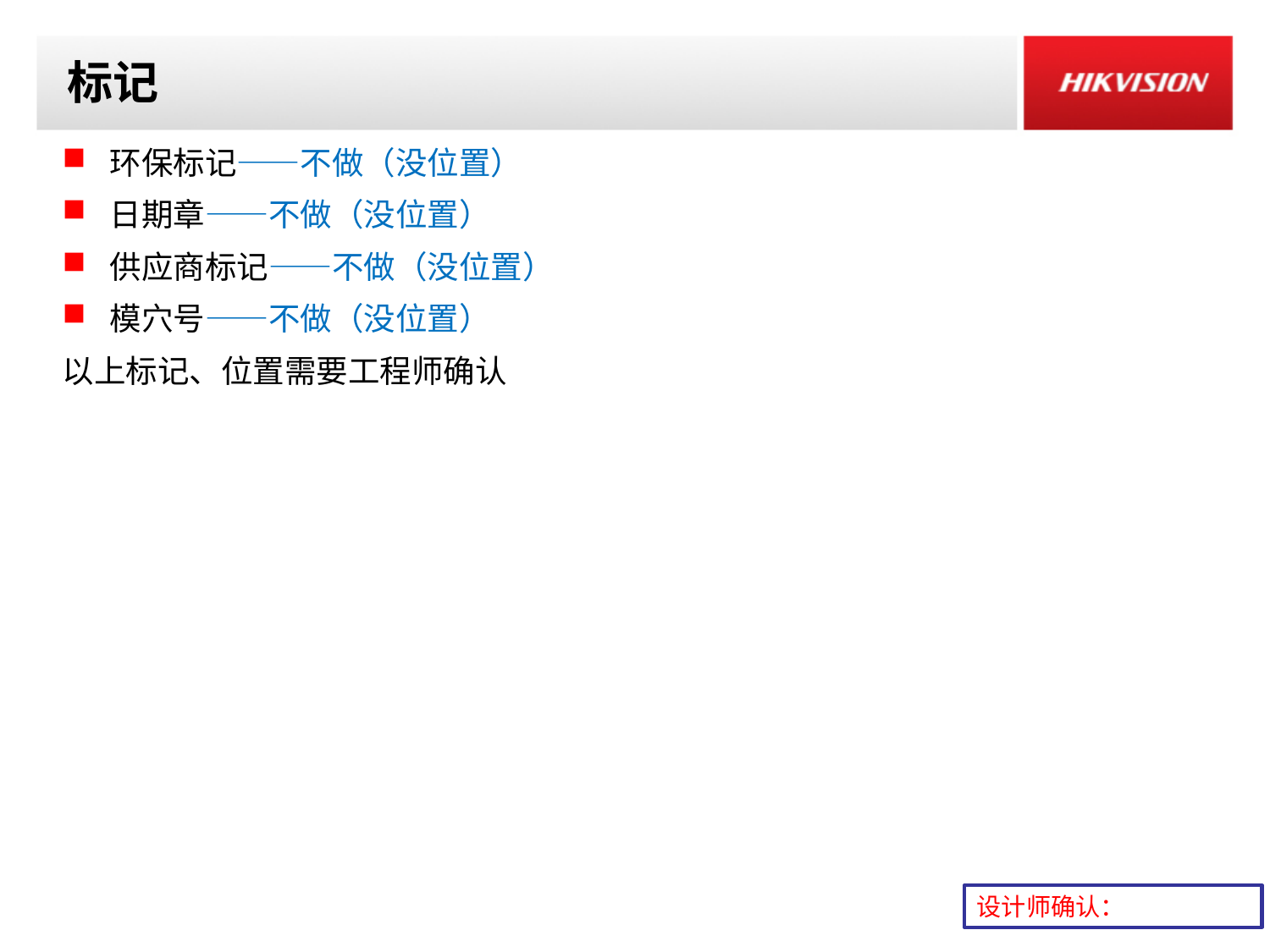

# 标记
环保标记——不做（没位置）
日期章——不做（没位置）
供应商标记——不做（没位置）
模穴号——不做（没位置）
以上标记、位置需要工程师确认
设计师确认：